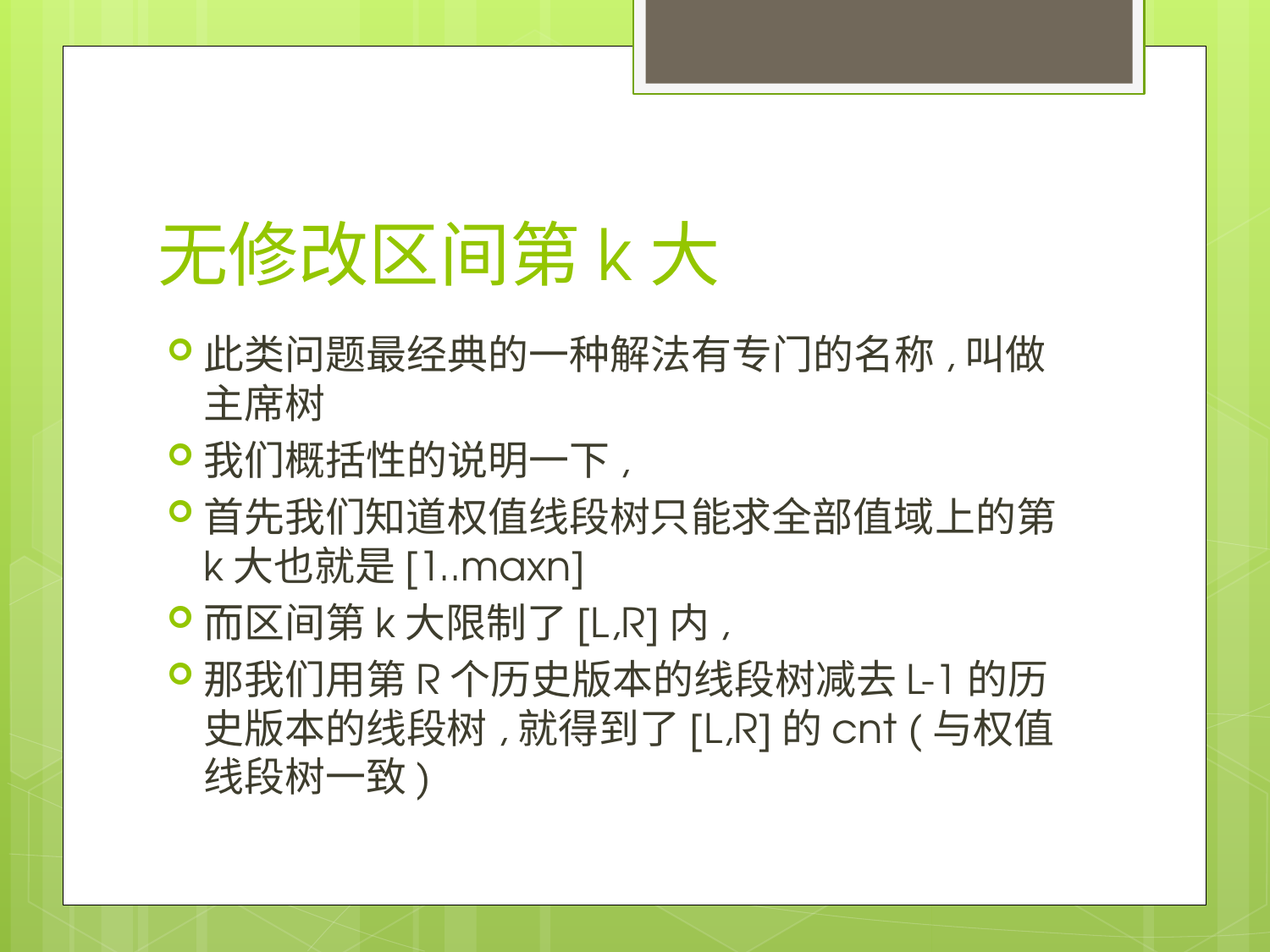

# 无修改区间第k大
此类问题最经典的一种解法有专门的名称,叫做主席树
我们概括性的说明一下,
首先我们知道权值线段树只能求全部值域上的第k大也就是[1..maxn]
而区间第k大限制了[L,R]内,
那我们用第R个历史版本的线段树减去L-1的历史版本的线段树,就得到了[L,R]的cnt (与权值线段树一致)